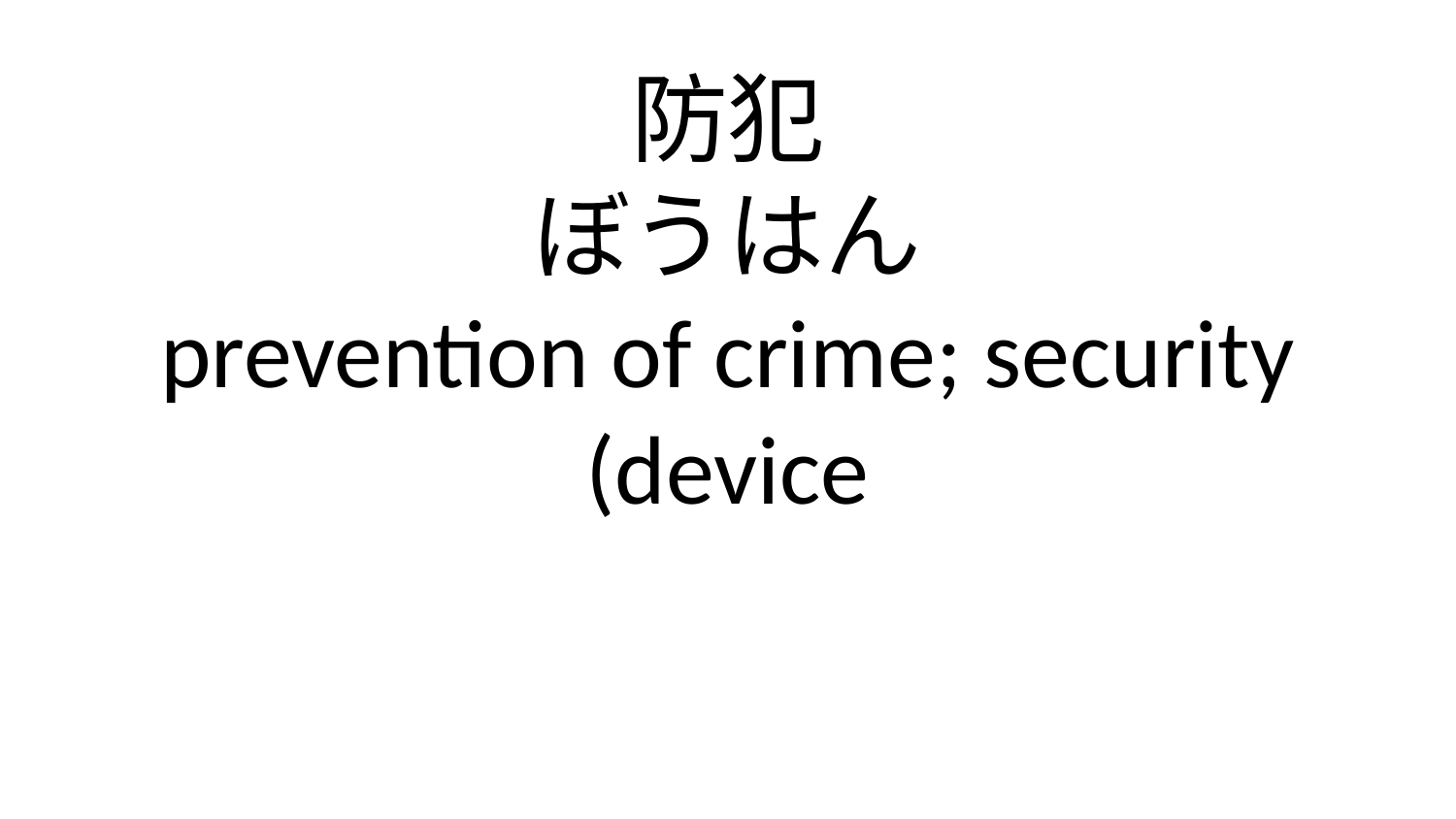

防犯
ぼうはん
prevention of crime; security (device